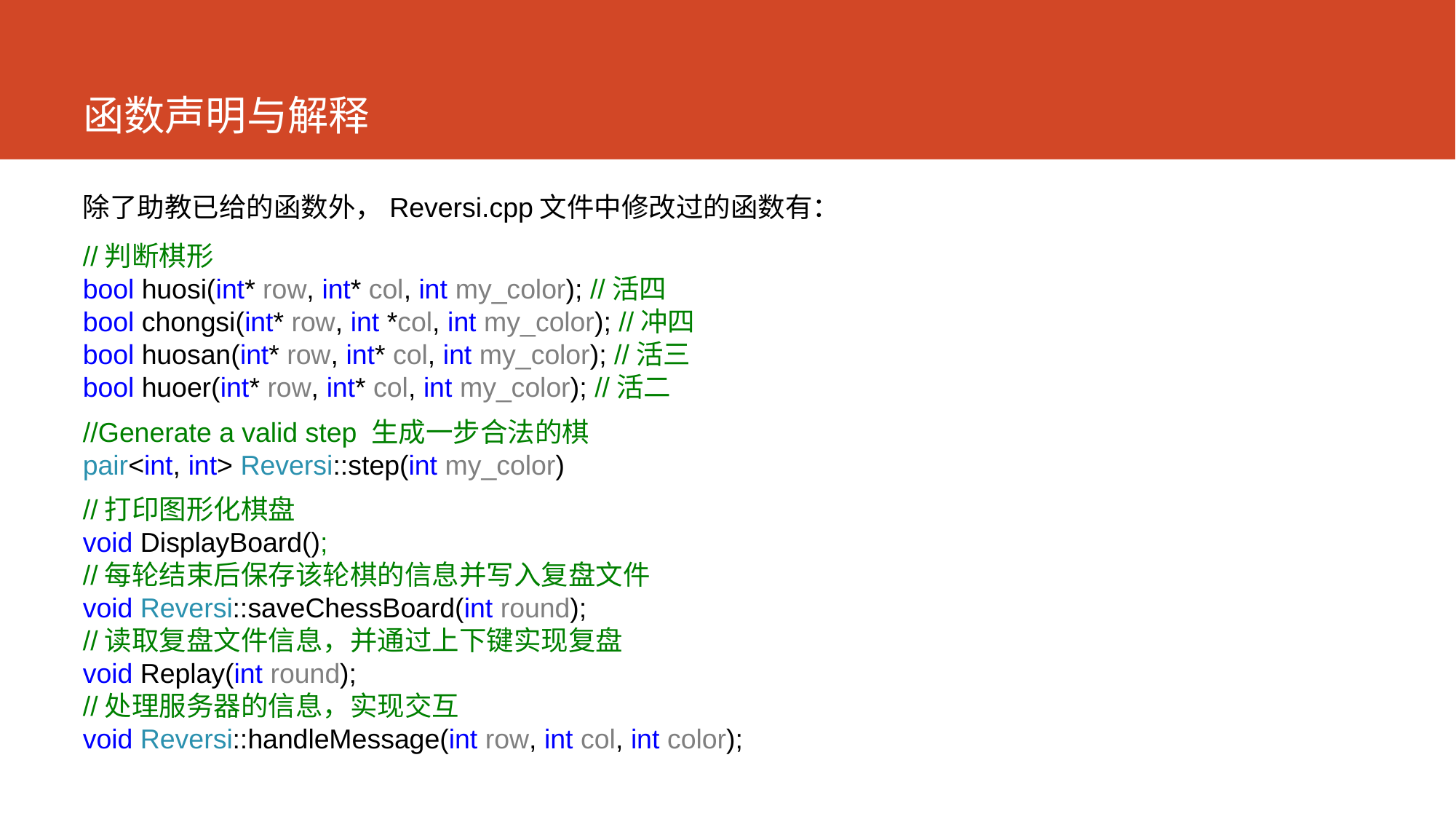

# 函数声明与解释
除了助教已给的函数外，Reversi.cpp文件中修改过的函数有：
//判断棋形
bool huosi(int* row, int* col, int my_color); //活四
bool chongsi(int* row, int *col, int my_color); //冲四
bool huosan(int* row, int* col, int my_color); //活三
bool huoer(int* row, int* col, int my_color); //活二
//Generate a valid step 生成一步合法的棋
pair<int, int> Reversi::step(int my_color)
//打印图形化棋盘
void DisplayBoard();
//每轮结束后保存该轮棋的信息并写入复盘文件
void Reversi::saveChessBoard(int round);
//读取复盘文件信息，并通过上下键实现复盘
void Replay(int round);
//处理服务器的信息，实现交互
void Reversi::handleMessage(int row, int col, int color);